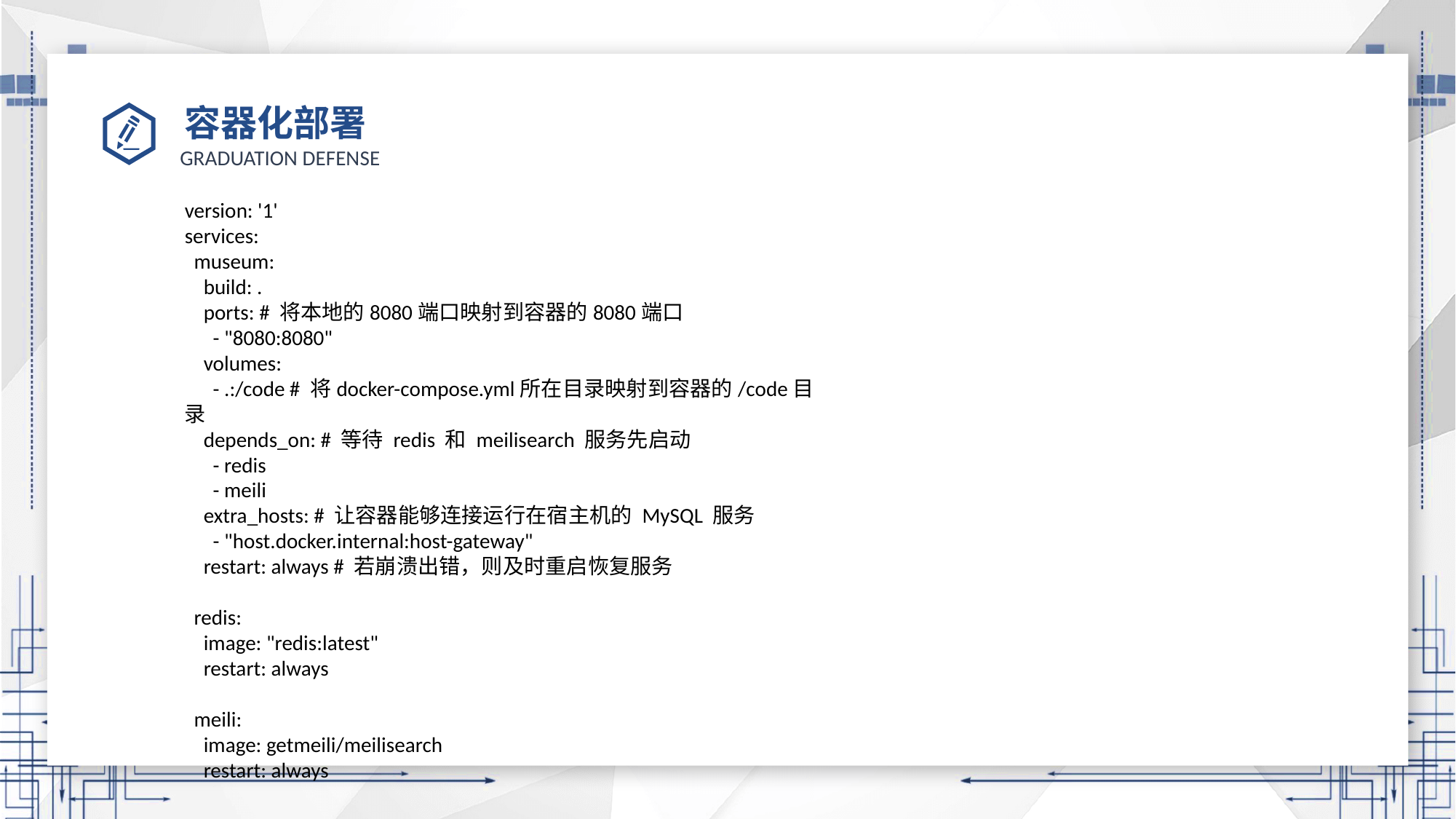

# 容器化部署
version: '1'
services:
  museum:
    build: .
    ports: # 将本地的8080端口映射到容器的8080端口
      - "8080:8080"
    volumes:
      - .:/code # 将docker-compose.yml所在目录映射到容器的/code目录
    depends_on: # 等待 redis 和 meilisearch 服务先启动
      - redis
      - meili
    extra_hosts: # 让容器能够连接运行在宿主机的 MySQL 服务
      - "host.docker.internal:host-gateway"
    restart: always # 若崩溃出错，则及时重启恢复服务

  redis:
    image: "redis:latest"
    restart: always

  meili:
    image: getmeili/meilisearch
    restart: always